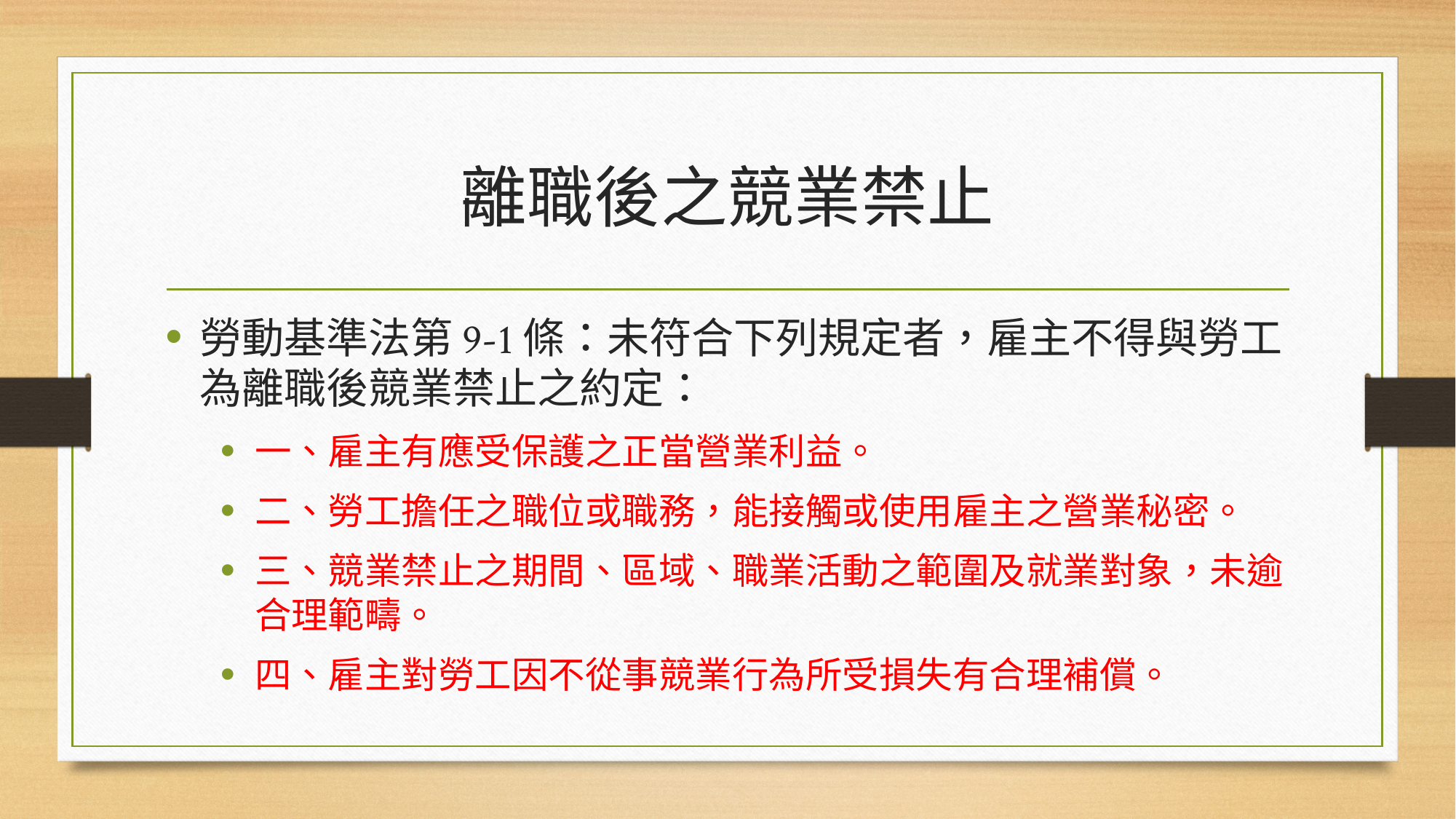

# 離職後之競業禁止
勞動基準法第9-1條：未符合下列規定者，雇主不得與勞工為離職後競業禁止之約定：
一、雇主有應受保護之正當營業利益。
二、勞工擔任之職位或職務，能接觸或使用雇主之營業秘密。
三、競業禁止之期間、區域、職業活動之範圍及就業對象，未逾合理範疇。
四、雇主對勞工因不從事競業行為所受損失有合理補償。